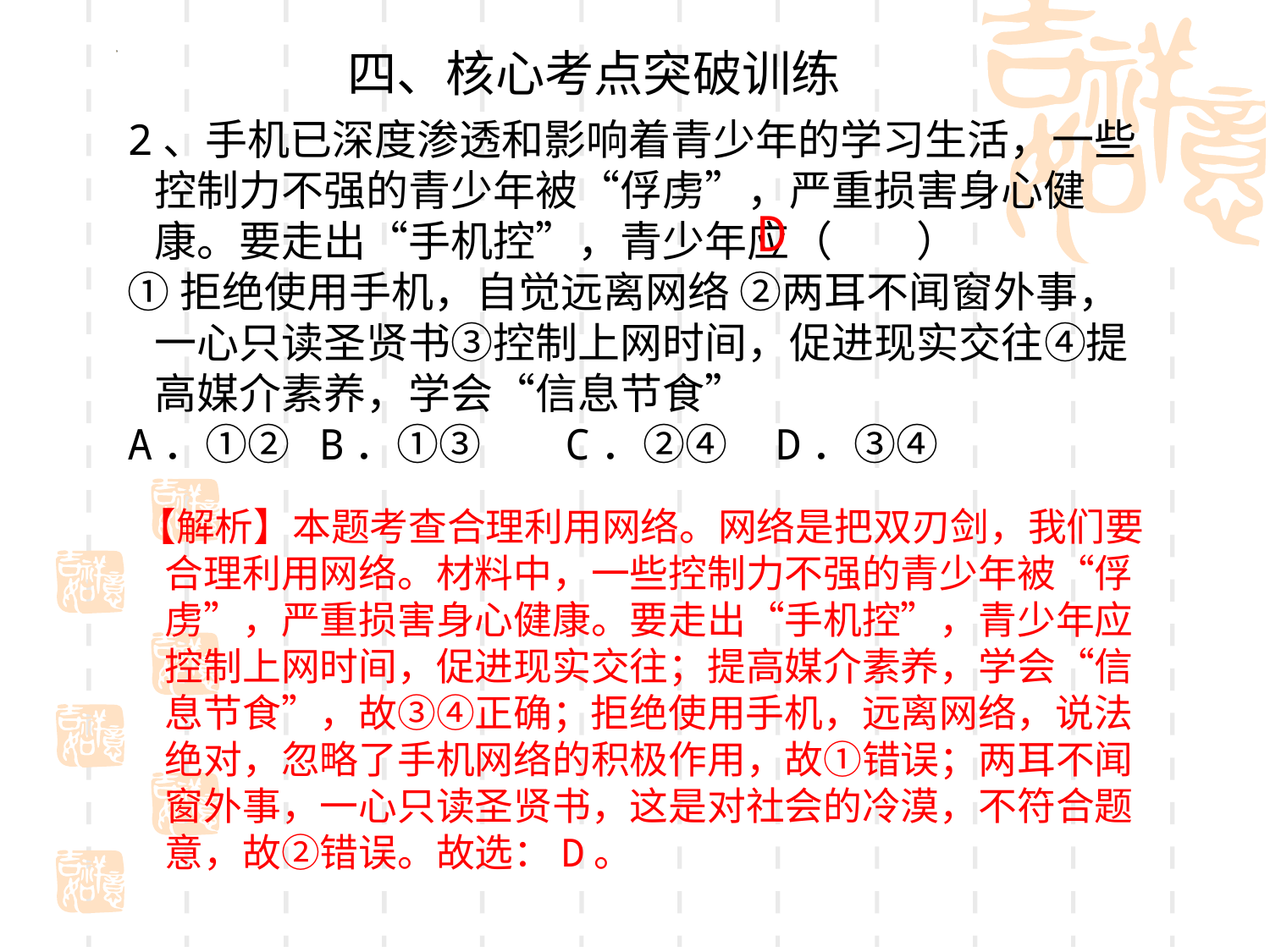

四、核心考点突破训练
2、手机已深度渗透和影响着青少年的学习生活，一些控制力不强的青少年被“俘虏”，严重损害身心健康。要走出“手机控”，青少年应（　　）
①拒绝使用手机，自觉远离网络 ②两耳不闻窗外事，一心只读圣贤书③控制上网时间，促进现实交往④提高媒介素养，学会“信息节食”
A．①②  B．①③	  C．②④    D．③④

D
【解析】本题考查合理利用网络。网络是把双刃剑，我们要合理利用网络。材料中，一些控制力不强的青少年被“俘虏”，严重损害身心健康。要走出“手机控”，青少年应控制上网时间，促进现实交往；提高媒介素养，学会“信息节食”，故③④正确；拒绝使用手机，远离网络，说法绝对，忽略了手机网络的积极作用，故①错误；两耳不闻窗外事，一心只读圣贤书，这是对社会的冷漠，不符合题意，故②错误。故选：D。